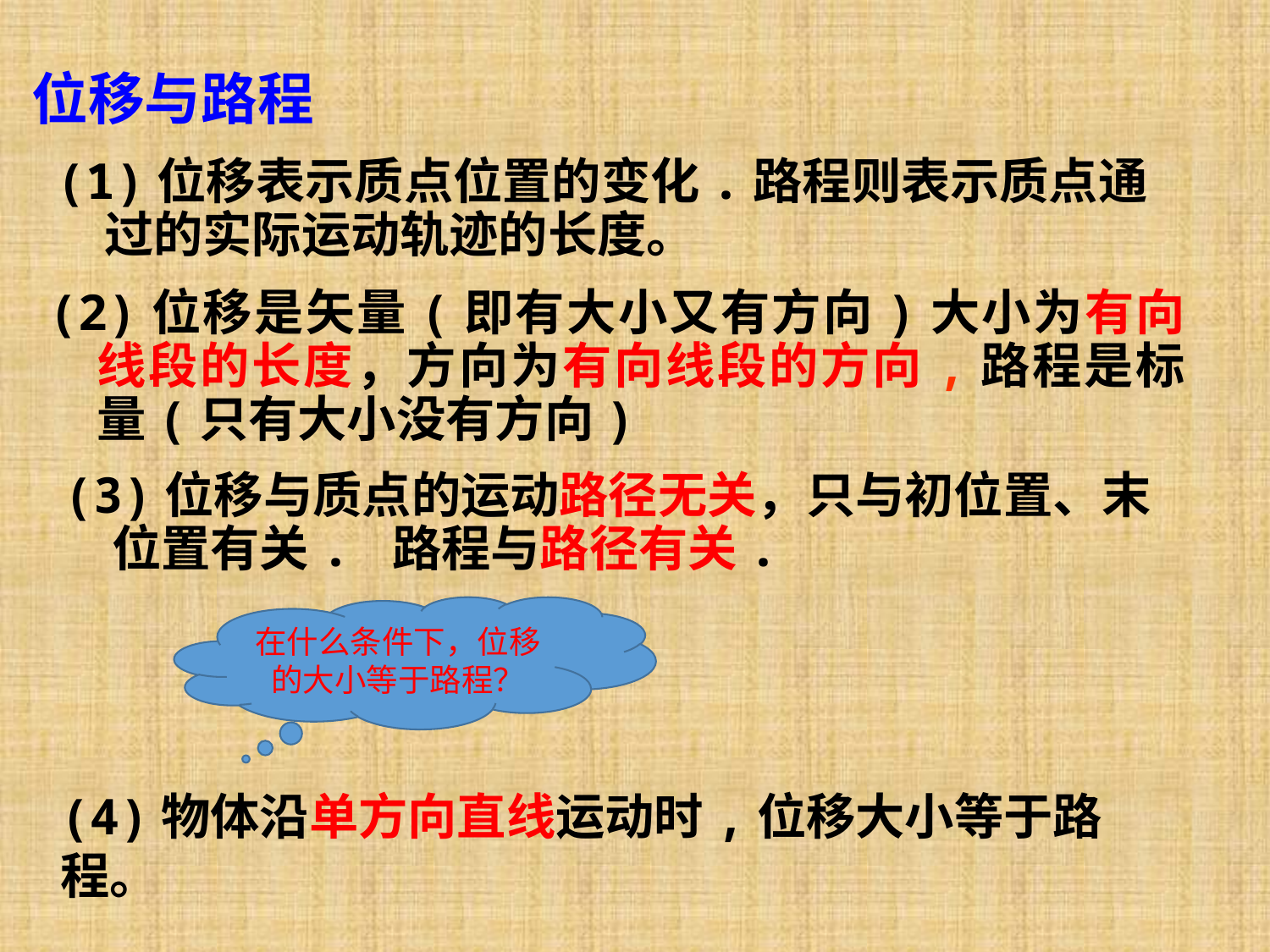

位移与路程
(1)位移表示质点位置的变化.路程则表示质点通过的实际运动轨迹的长度。
(2)位移是矢量(即有大小又有方向)大小为有向线段的长度，方向为有向线段的方向,路程是标量(只有大小没有方向)
(3)位移与质点的运动路径无关，只与初位置、末位置有关. 路程与路径有关.
在什么条件下，位移的大小等于路程？
(4)物体沿单方向直线运动时,位移大小等于路程。